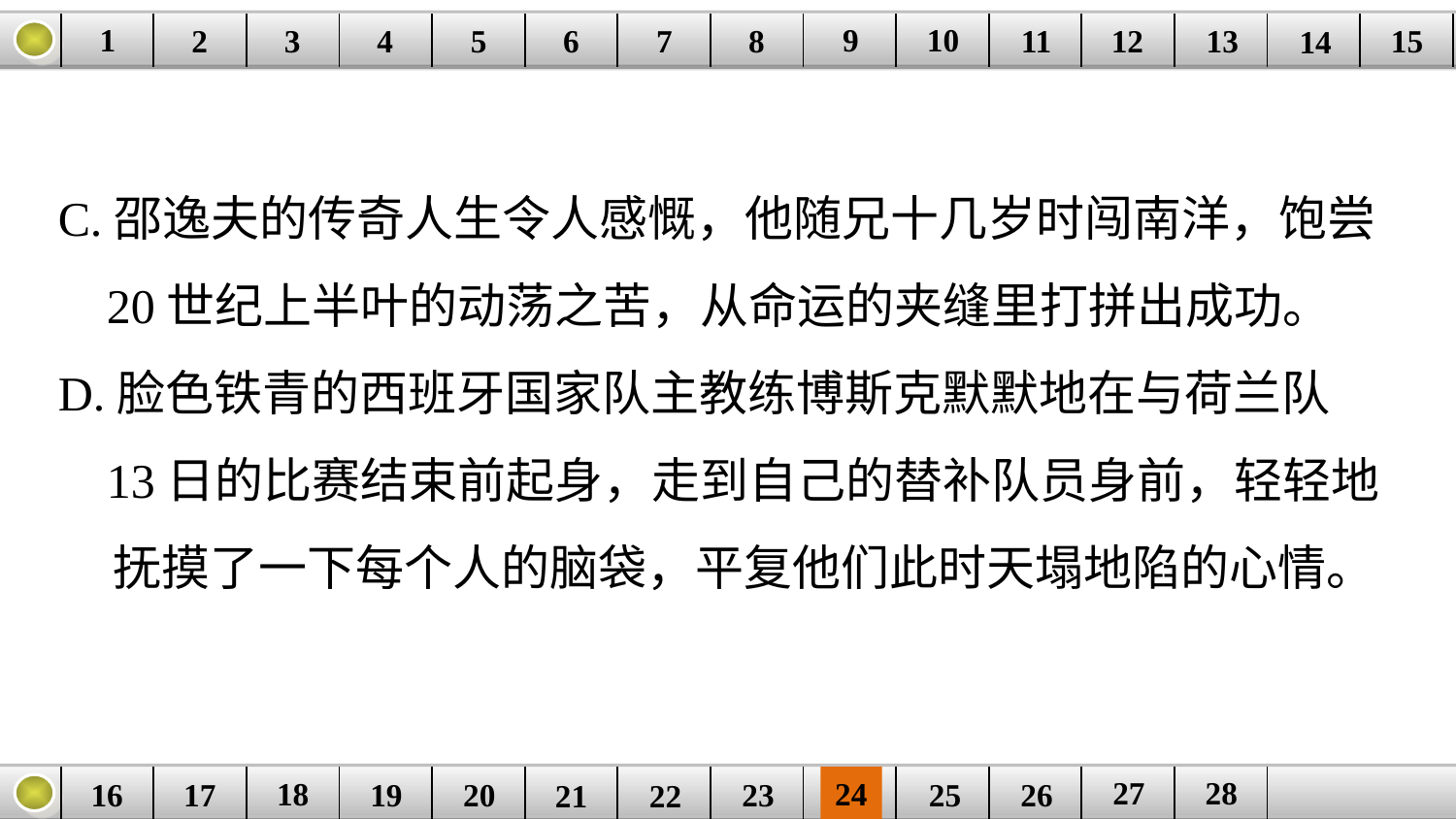

9
10
1
3
4
5
6
8
11
2
12
15
|  |  |  |  |  |  |  |  |  |  |  |  |  |  |  |
| --- | --- | --- | --- | --- | --- | --- | --- | --- | --- | --- | --- | --- | --- | --- |
7
13
14

C.邵逸夫的传奇人生令人感慨，他随兄十几岁时闯南洋，饱尝
    20世纪上半叶的动荡之苦，从命运的夹缝里打拼出成功。
D.脸色铁青的西班牙国家队主教练博斯克默默地在与荷兰队
    13日的比赛结束前起身，走到自己的替补队员身前，轻轻地
    抚摸了一下每个人的脑袋，平复他们此时天塌地陷的心情。

27
28
18
24
16
25
26
|  |  |  |  |  |  |  |  |  |  |  |  |  |
| --- | --- | --- | --- | --- | --- | --- | --- | --- | --- | --- | --- | --- |
23
17
19
20
21
22